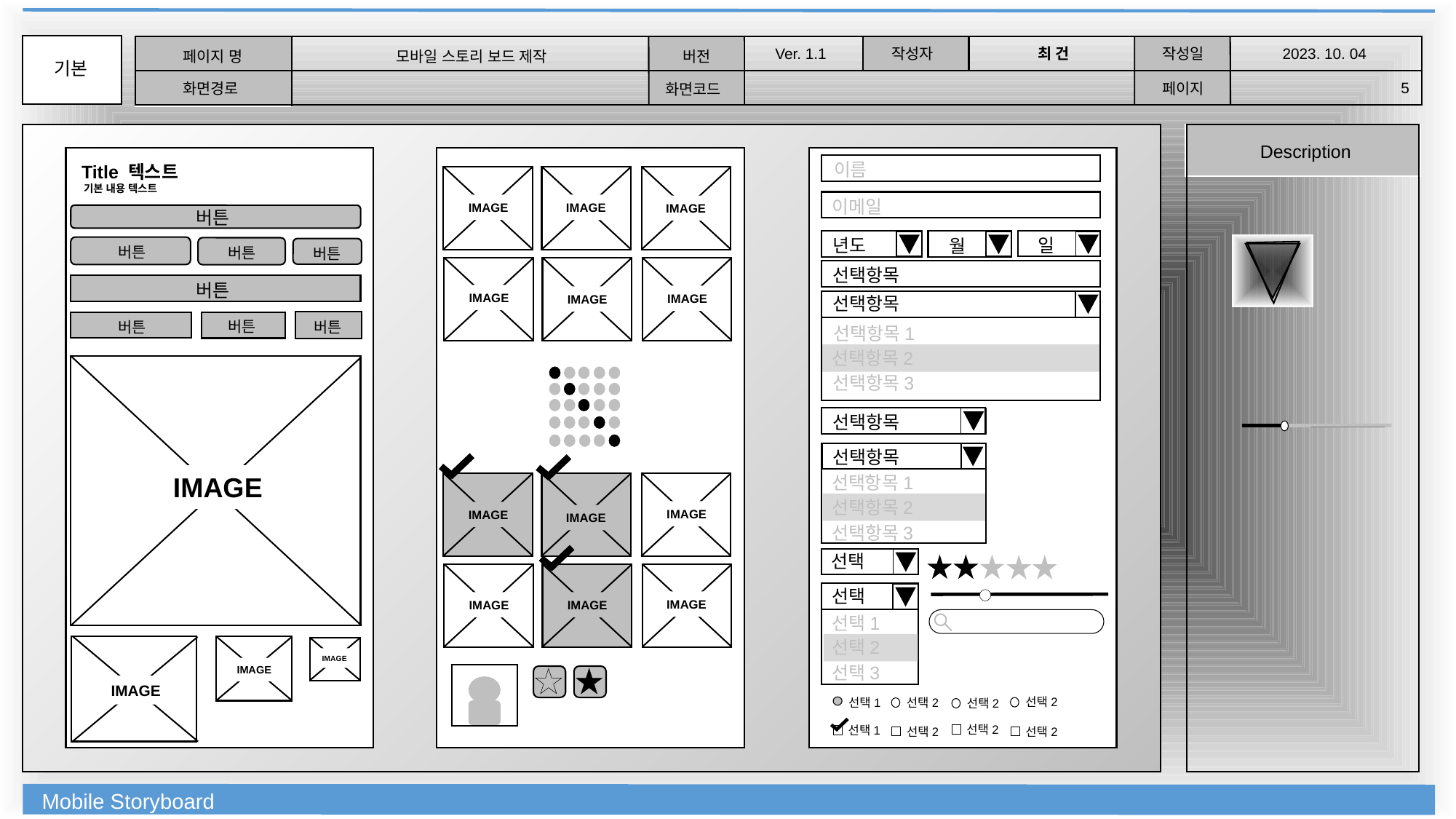

Ver. 1.1
2023. 10. 04
최 건
작성자
작성일
버전
페이지 명
모바일 스토리 보드 제작
5
화면경로
페이지
화면코드
기본

Description

Title 텍스트
기본 내용 텍스트
버튼

버튼

버튼

버튼
버튼

버튼
버튼

버튼

IMAGE

IMAGE

IMAGE

IMAGE

IMAGE

IMAGE

IMAGE

IMAGE

IMAGE

IMAGE

IMAGE

IMAGE

IMAGE

IMAGE

IMAGE

IMAGE

이름

이메일

년도
일
월

선택항목

선택항목

선택항목1
선택항목2

선택항목3
선택항목

선택항목

선택항목1
선택항목2

선택항목3
선택

선택

선택1

선택2

선택3
선택2

선택2

선택1

선택2

선택2

선택1

선택2

선택2

Mobile Storyboard